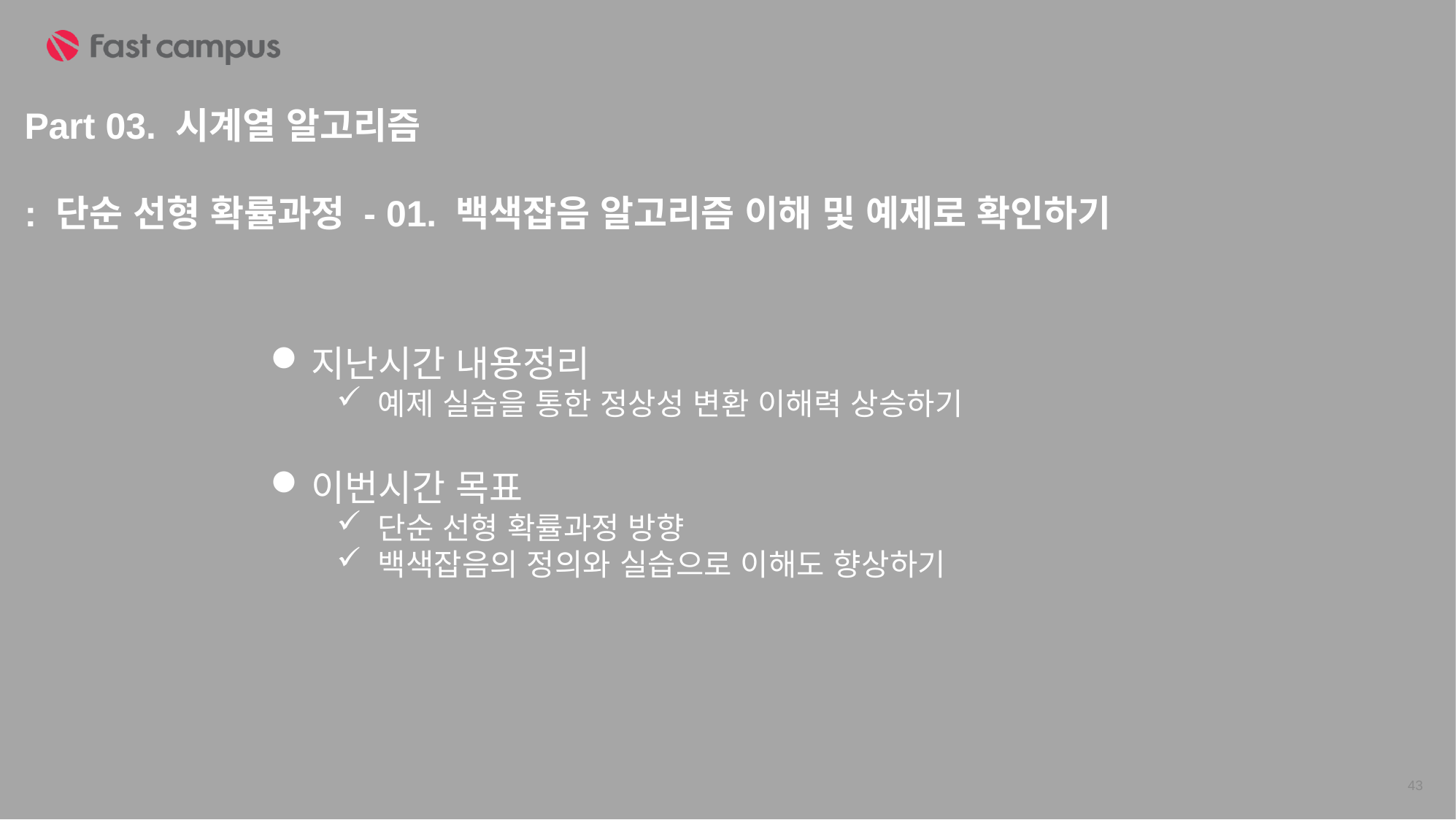

Part 03. 시계열 알고리즘

: 단순 선형 확률과정 - 01. 백색잡음 알고리즘 이해 및 예제로 확인하기
지난시간 내용정리
예제 실습을 통한 정상성 변환 이해력 상승하기

이번시간 목표
단순 선형 확률과정 방향
백색잡음의 정의와 실습으로 이해도 향상하기
43